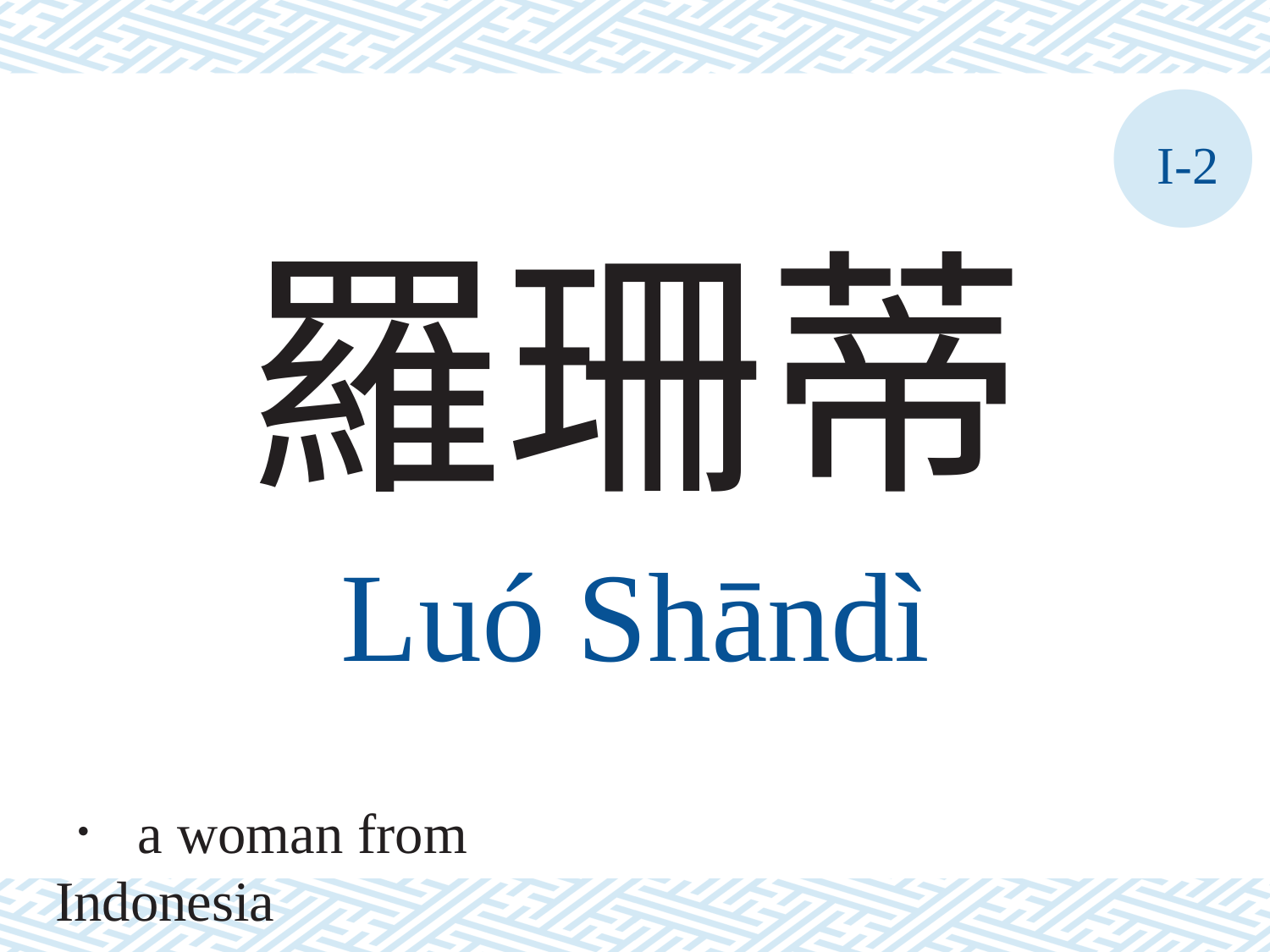

I-2
羅珊蒂
Luó	Shāndì
． a woman from Indonesia